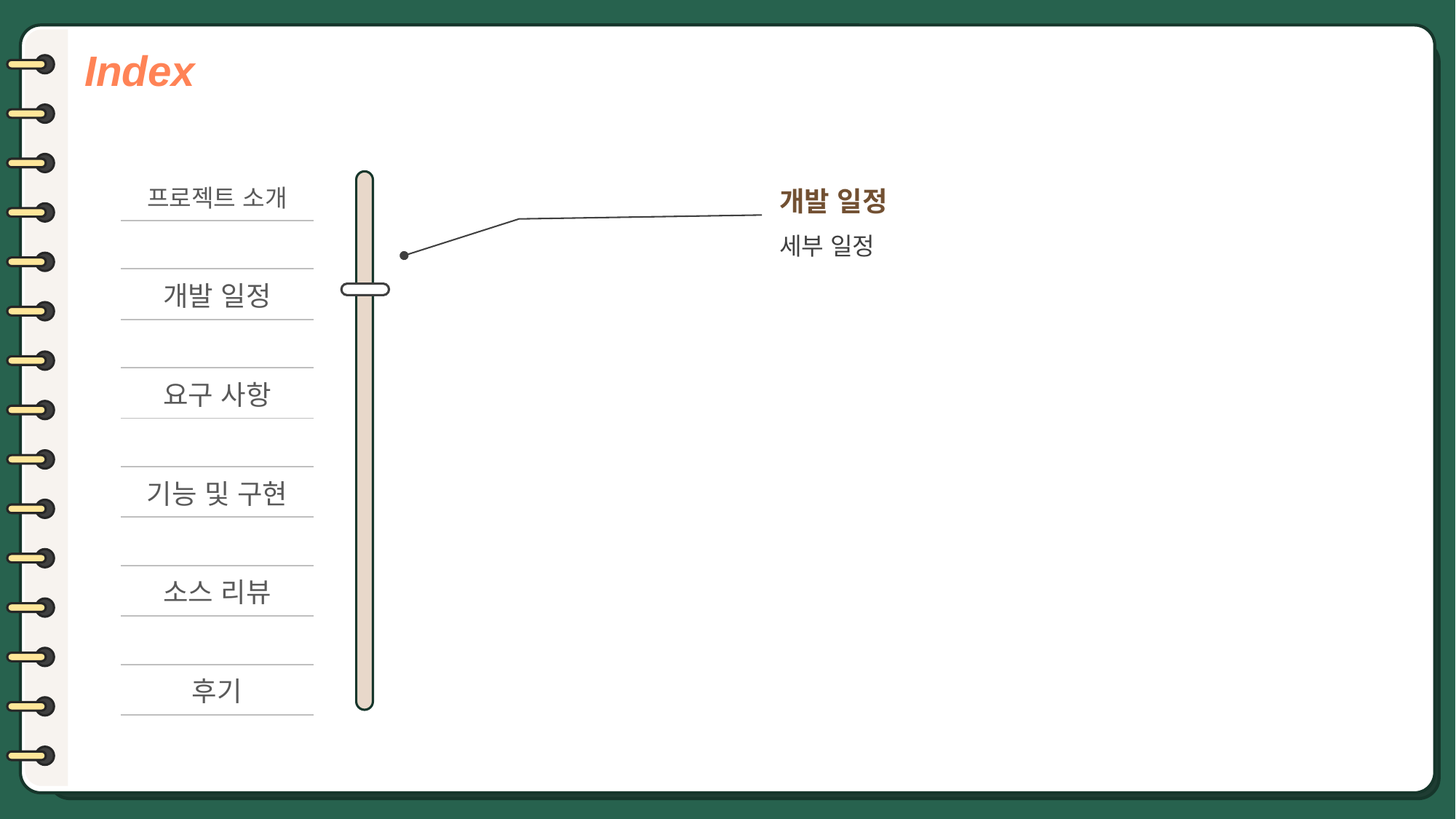

Index

개발 일정
세부 일정

| 프로젝트 소개 |
| --- |
|  |
| 개발 일정 |
|  |
| 요구 사항 |
|  |
| 기능 및 구현 |
|  |
| 소스 리뷰 |
|  |
| 후기 |